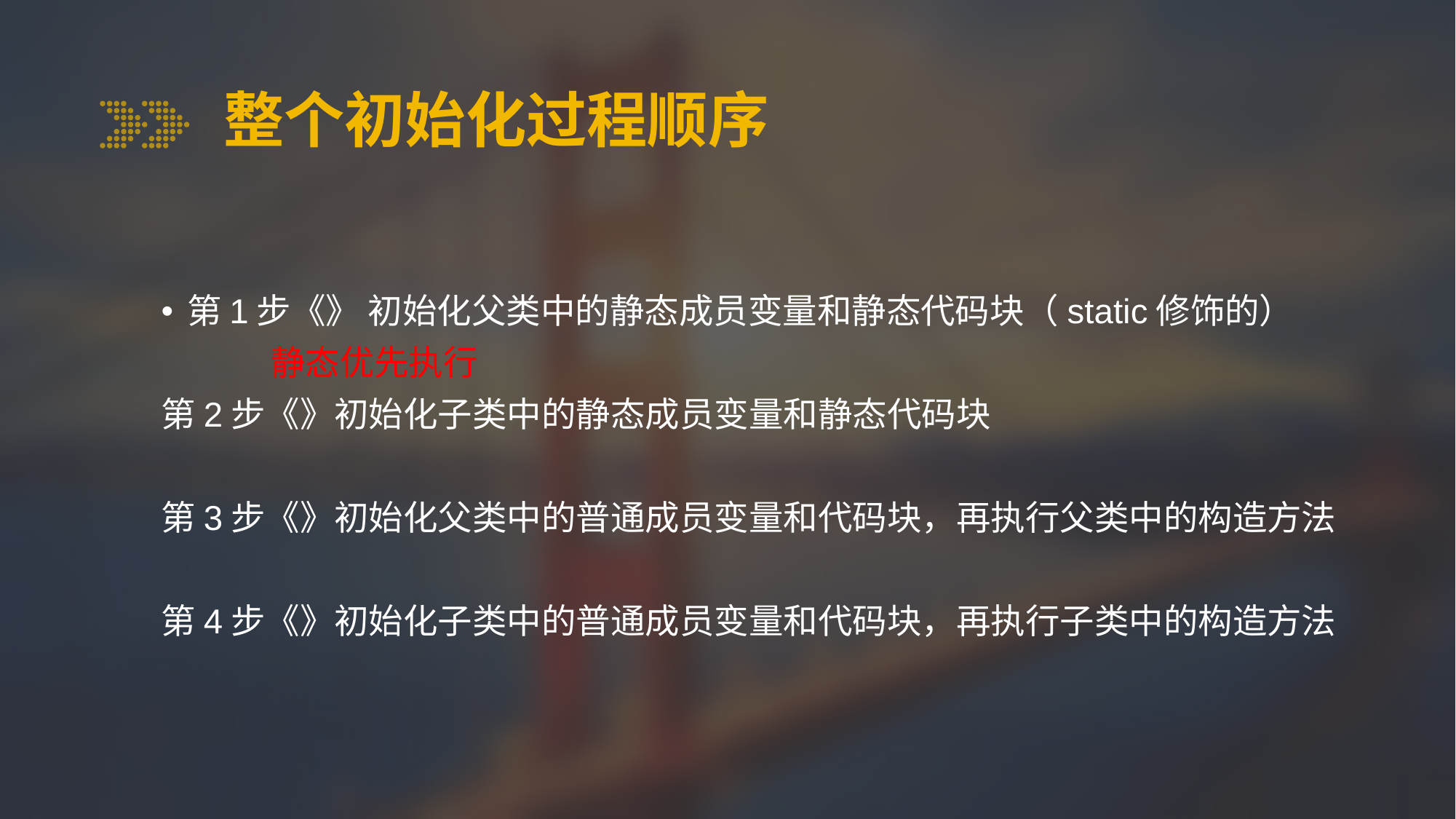

# 整个初始化过程顺序

第1步《》 初始化父类中的静态成员变量和静态代码块（static修饰的）
             静态优先执行
第2步《》初始化子类中的静态成员变量和静态代码块

第3步《》初始化父类中的普通成员变量和代码块，再执行父类中的构造方法

第4步《》初始化子类中的普通成员变量和代码块，再执行子类中的构造方法